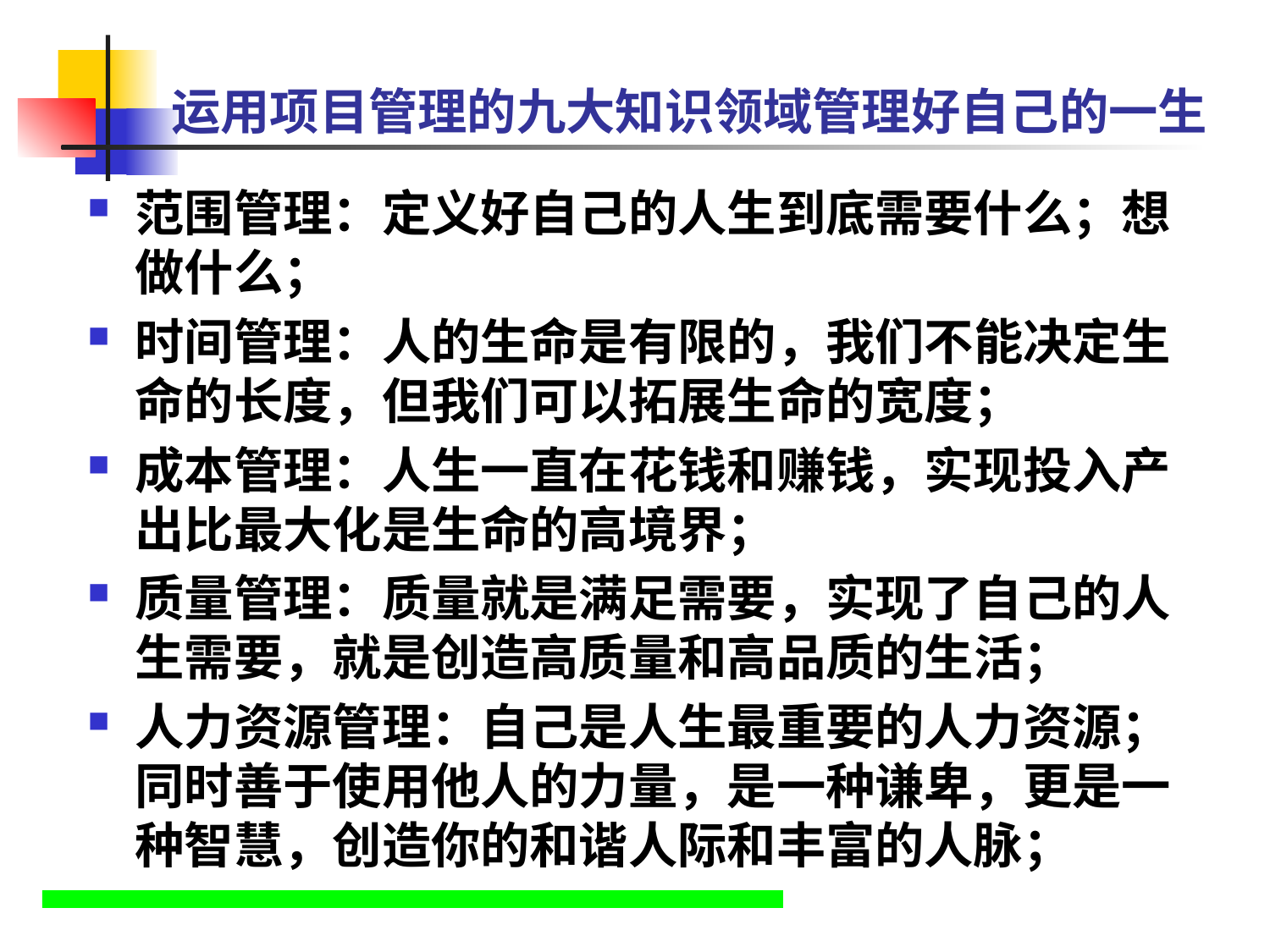

# 运用项目管理的九大知识领域管理好自己的一生
范围管理：定义好自己的人生到底需要什么；想做什么；
时间管理：人的生命是有限的，我们不能决定生命的长度，但我们可以拓展生命的宽度；
成本管理：人生一直在花钱和赚钱，实现投入产出比最大化是生命的高境界；
质量管理：质量就是满足需要，实现了自己的人生需要，就是创造高质量和高品质的生活；
人力资源管理：自己是人生最重要的人力资源；同时善于使用他人的力量，是一种谦卑，更是一种智慧，创造你的和谐人际和丰富的人脉；